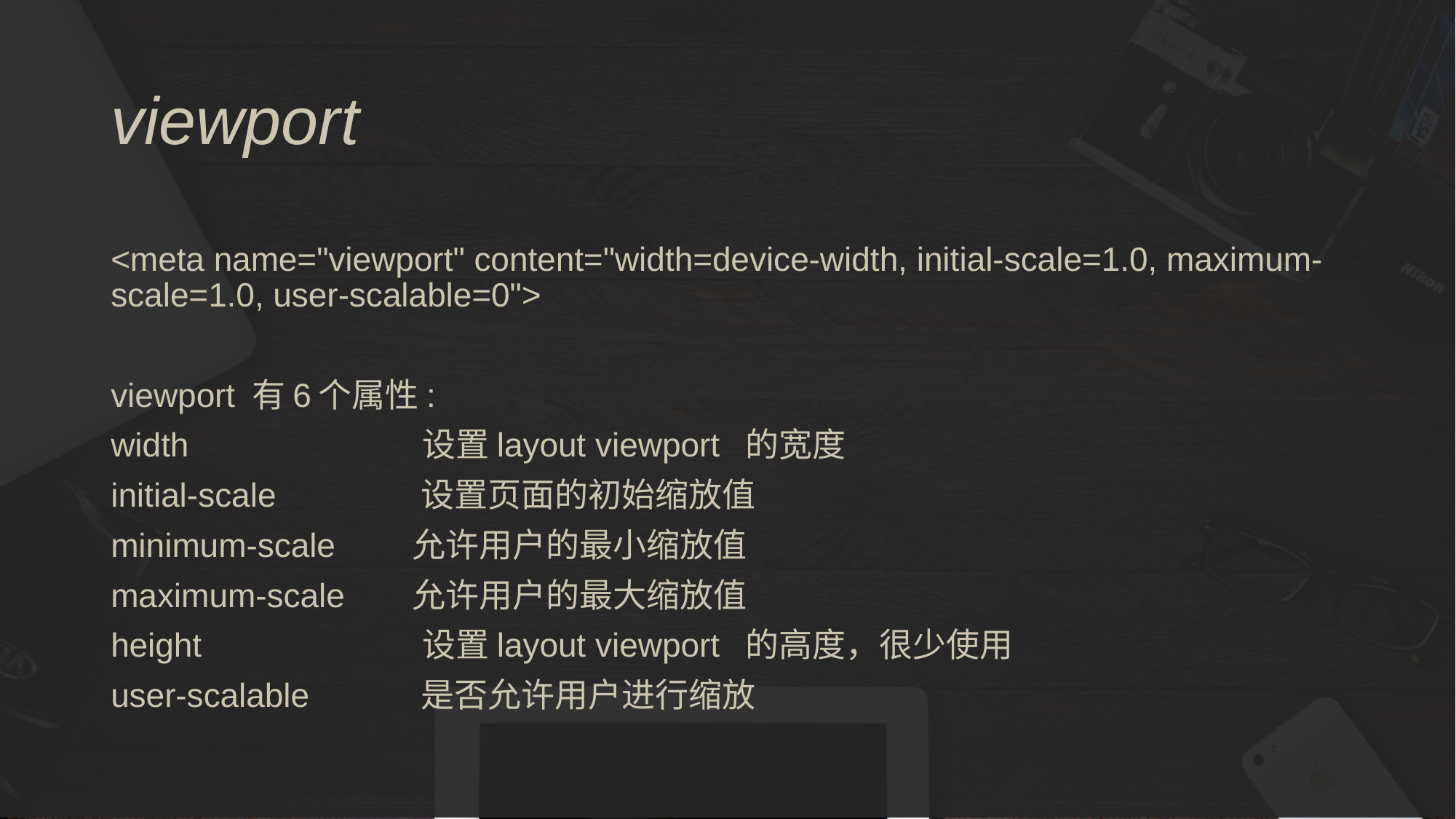

# viewport
<meta name="viewport" content="width=device-width, initial-scale=1.0, maximum-scale=1.0, user-scalable=0">

viewport 有6个属性:
width	                      设置layout viewport  的宽度
initial-scale	           设置页面的初始缩放值
minimum-scale	允许用户的最小缩放值
maximum-scale	允许用户的最大缩放值
height	                      设置layout viewport  的高度，很少使用
user-scalable	           是否允许用户进行缩放